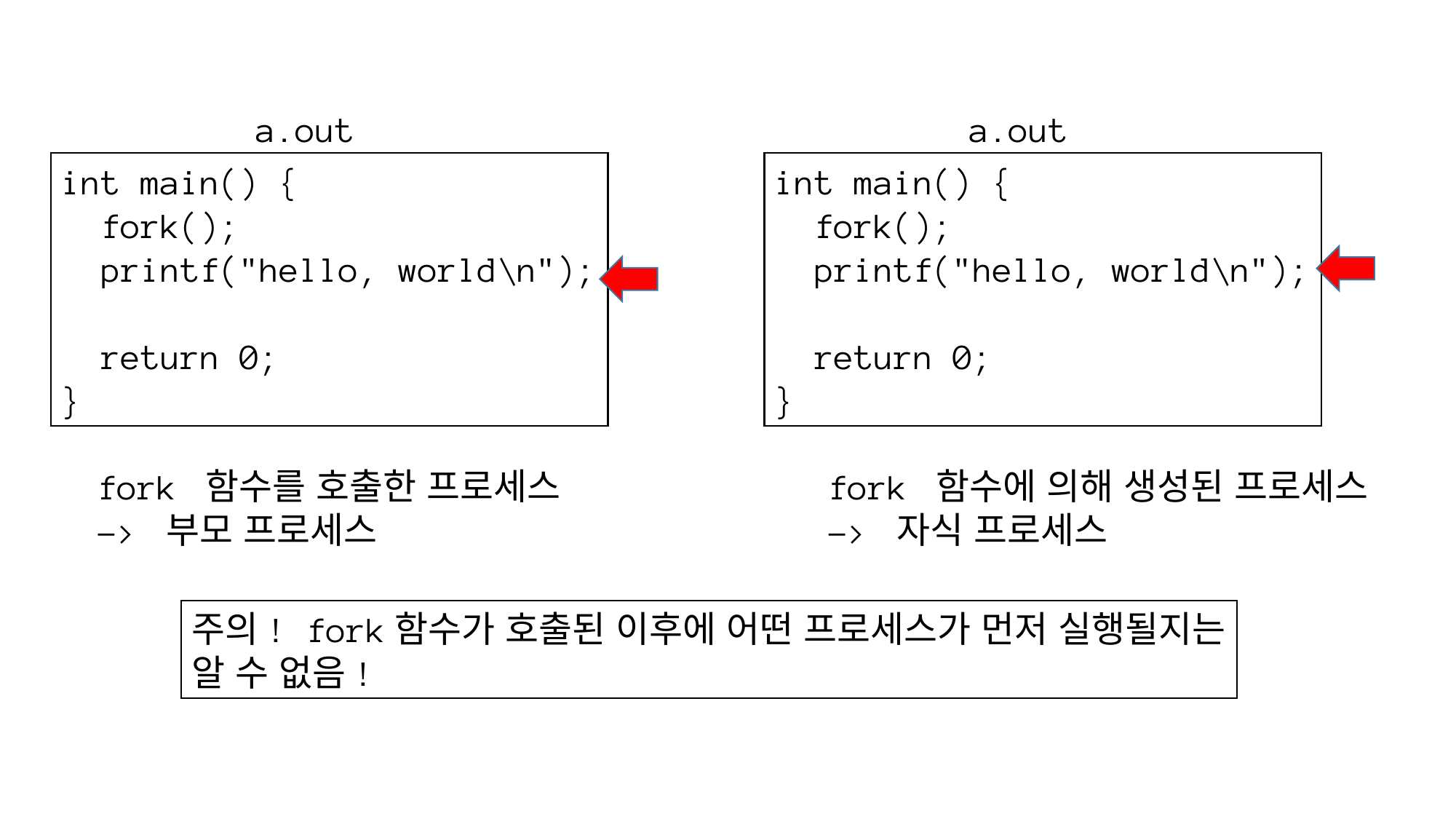

a.out
a.out
int main() {
  fork();
  printf("hello, world\n");

  return 0;
}
int main() {
  fork();
  printf("hello, world\n");

  return 0;
}

fork 함수에 의해 생성된 프로세스
-> 자식 프로세스
fork 함수를 호출한 프로세스
-> 부모 프로세스
주의! fork함수가 호출된 이후에 어떤 프로세스가 먼저 실행될지는
알 수 없음!